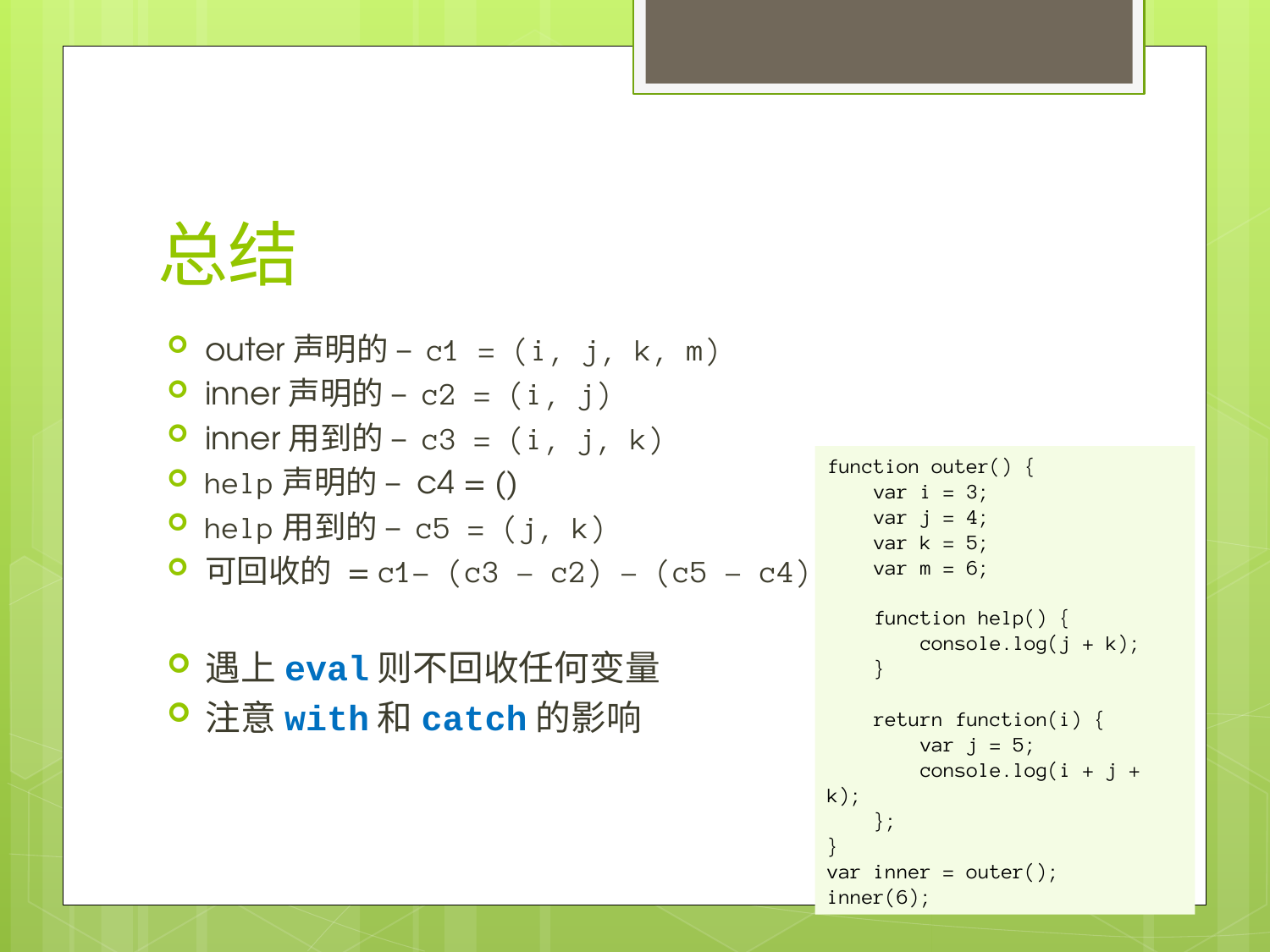

# 总结
outer声明的 – c1 = (i, j, k, m)
inner声明的 – c2 = (i, j)
inner用到的 – c3 = (i, j, k)
help声明的 – c4 = ()
help用到的 – c5 = (j, k)
可回收的 = c1- (c3 – c2) – (c5 – c4)

遇上eval则不回收任何变量
注意with和catch的影响
function outer() {
    var i = 3;
    var j = 4;
    var k = 5;
    var m = 6;

    function help() {
        console.log(j + k);
    }

    return function(i) {
        var j = 5;
        console.log(i + j + k);
    };
}
var inner = outer();
inner(6);